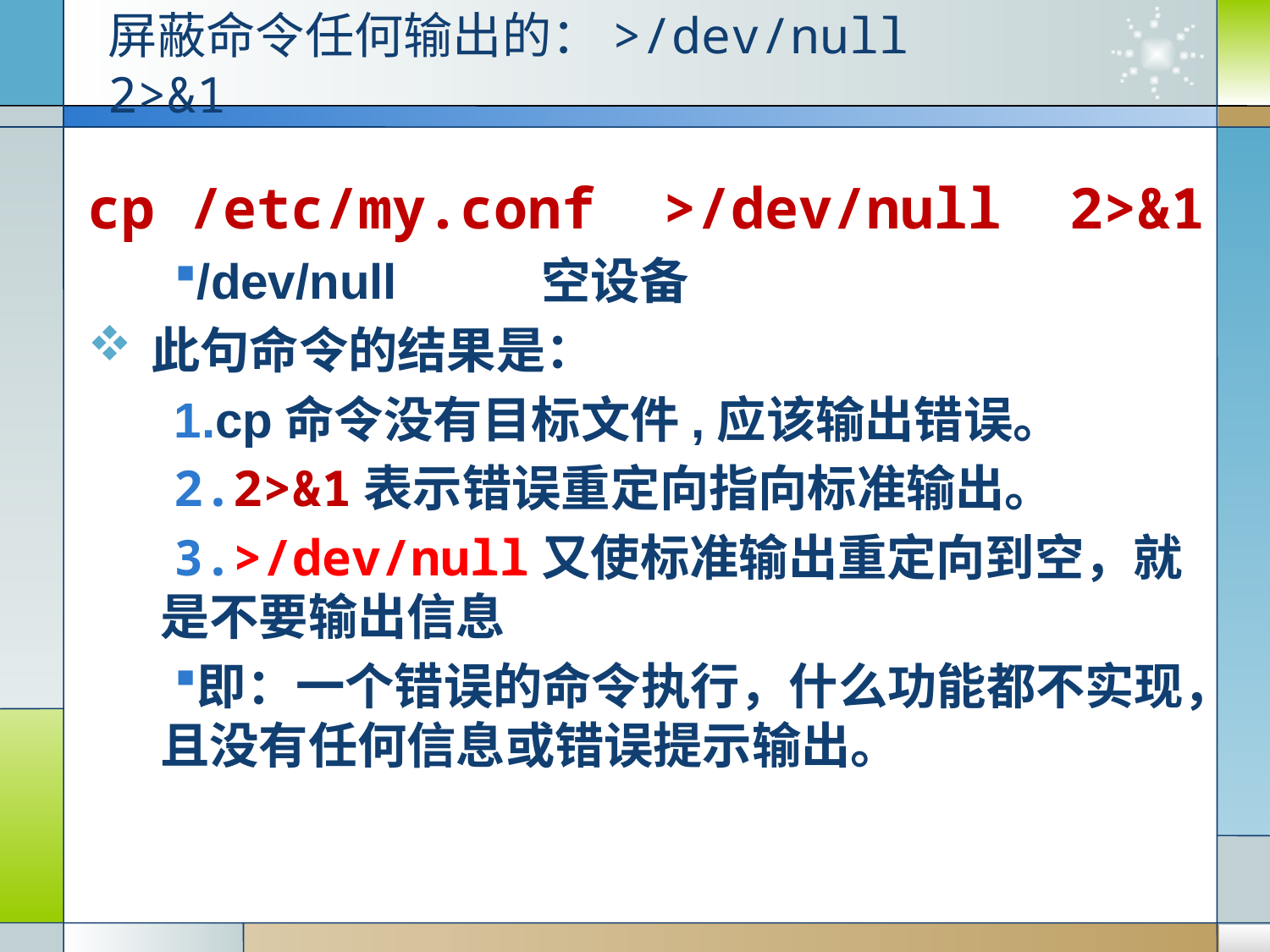

屏蔽命令任何输出的：>/dev/null  2>&1
cp /etc/my.conf  >/dev/null  2>&1
/dev/null		空设备
此句命令的结果是：
cp命令没有目标文件,应该输出错误。
2>&1表示错误重定向指向标准输出。
>/dev/null又使标准输出重定向到空，就是不要输出信息
即：一个错误的命令执行，什么功能都不实现，且没有任何信息或错误提示输出。
# 98